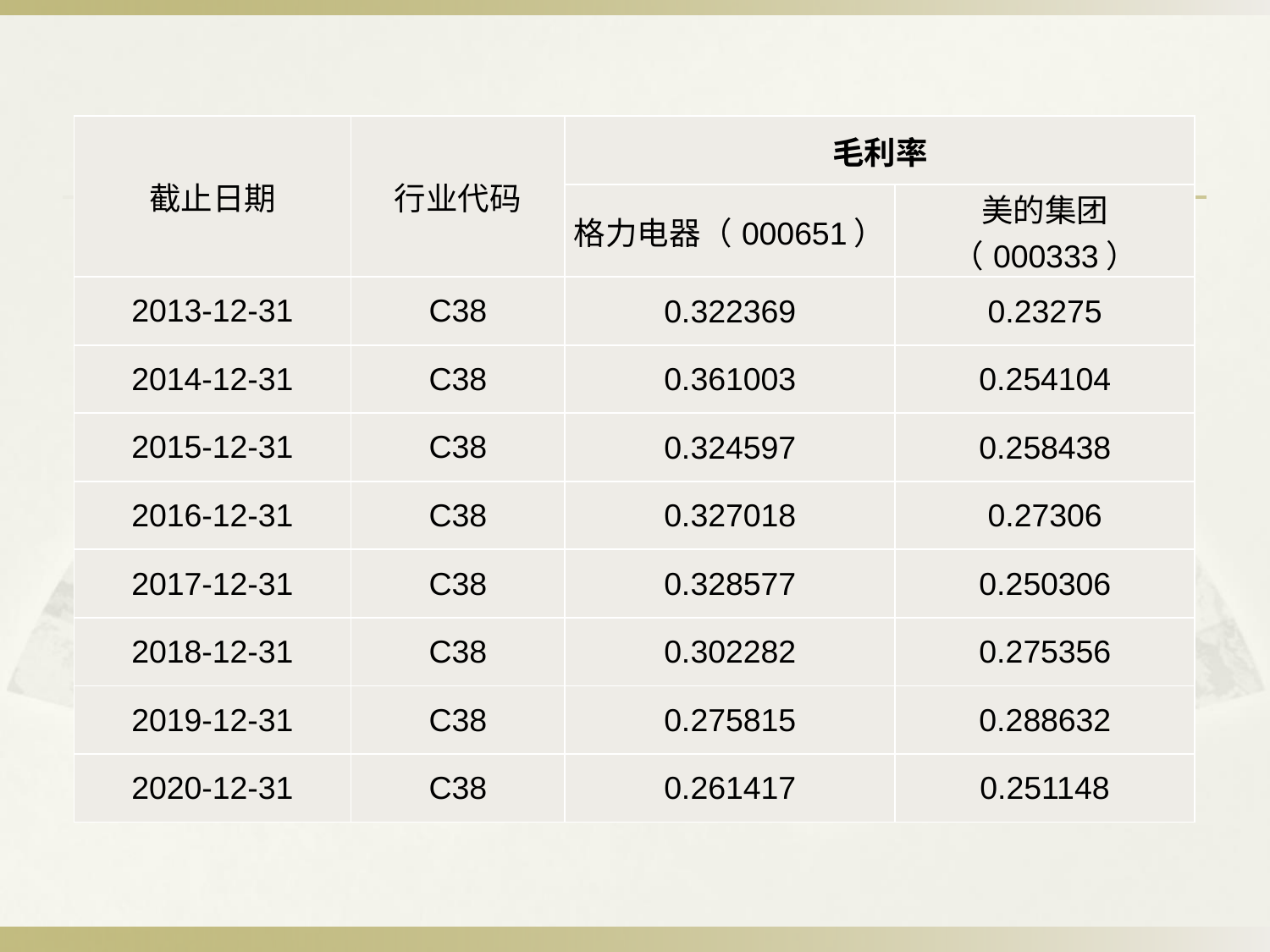

| 截止日期 | 行业代码 | 毛利率 |  |
| --- | --- | --- | --- |
| 截止日期 | 行业代码 | 格力电器（000651） | 美的集团（000333） |
| 2013-12-31 | C38 | 0.322369 | 0.23275 |
| 2014-12-31 | C38 | 0.361003 | 0.254104 |
| 2015-12-31 | C38 | 0.324597 | 0.258438 |
| 2016-12-31 | C38 | 0.327018 | 0.27306 |
| 2017-12-31 | C38 | 0.328577 | 0.250306 |
| 2018-12-31 | C38 | 0.302282 | 0.275356 |
| 2019-12-31 | C38 | 0.275815 | 0.288632 |
| 2020-12-31 | C38 | 0.261417 | 0.251148 |